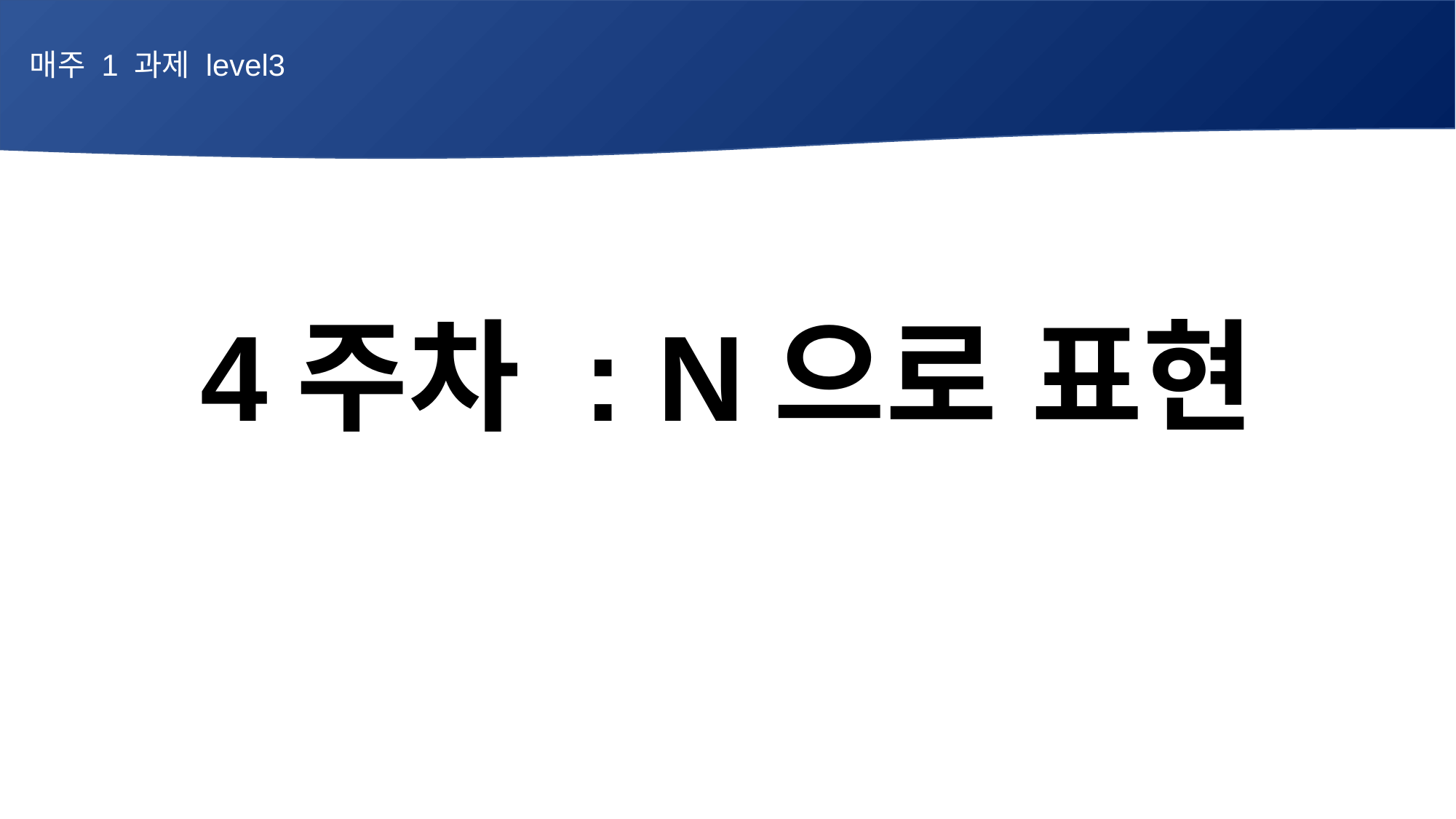

매주 1 과제 level3
4주차 : N으로 표현